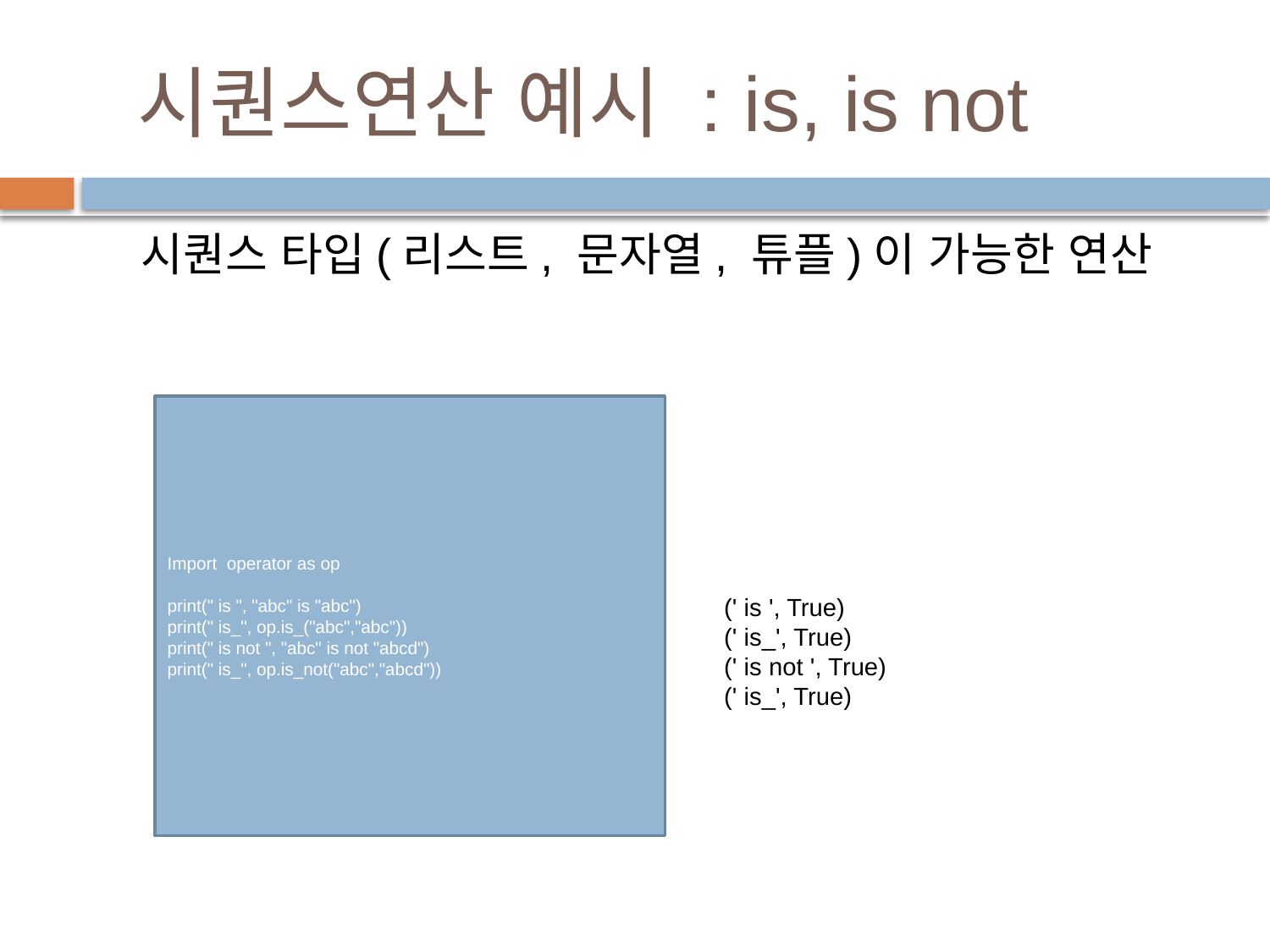

# 시퀀스연산 예시 : is, is not
시퀀스 타입(리스트, 문자열, 튜플)이 가능한 연산
Import  operator as op

print(" is ", "abc" is "abc")
print(" is_", op.is_("abc","abc"))
print(" is not ", "abc" is not "abcd")
print(" is_", op.is_not("abc","abcd"))
(' is ', True)
(' is_', True)
(' is not ', True)
(' is_', True)